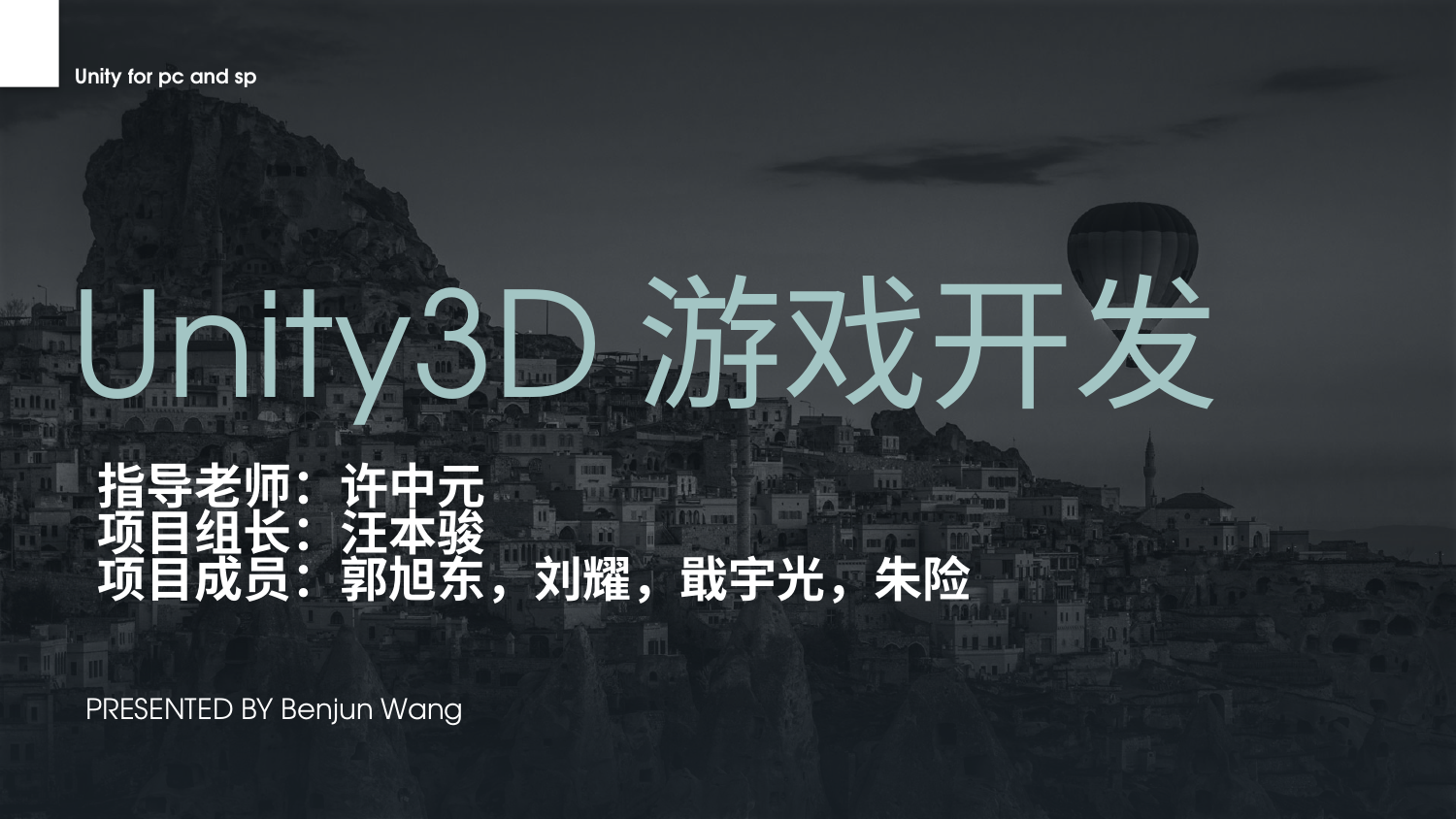

Unity for pc and sp
Unity3D游戏开发
指导老师：许中元
项目组长：汪本骏
项目成员：郭旭东，刘耀，戢宇光，朱险

PRESENTED BY Benjun Wang